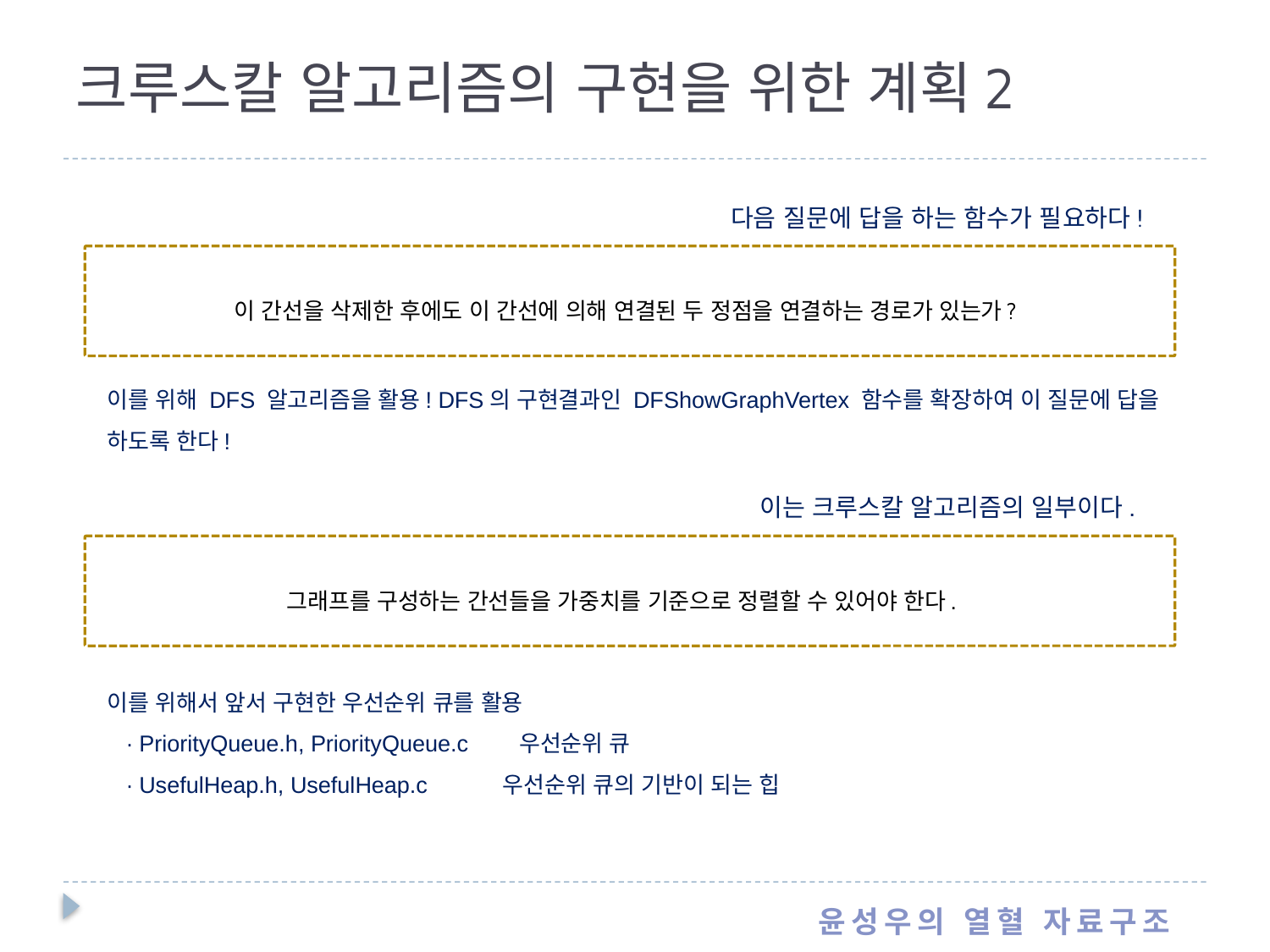

# 크루스칼 알고리즘의 구현을 위한 계획2
다음 질문에 답을 하는 함수가 필요하다!

이 간선을 삭제한 후에도 이 간선에 의해 연결된 두 정점을 연결하는 경로가 있는가?
이를 위해 DFS 알고리즘을 활용! DFS의 구현결과인 DFShowGraphVertex 함수를 확장하여 이 질문에 답을 하도록 한다!
이는 크루스칼 알고리즘의 일부이다.

그래프를 구성하는 간선들을 가중치를 기준으로 정렬할 수 있어야 한다.
이를 위해서 앞서 구현한 우선순위 큐를 활용
   ∙ PriorityQueue.h, PriorityQueue.c	    우선순위 큐
   ∙ UsefulHeap.h, UsefulHeap.c           우선순위 큐의 기반이 되는 힙
윤성우의 열혈 자료구조